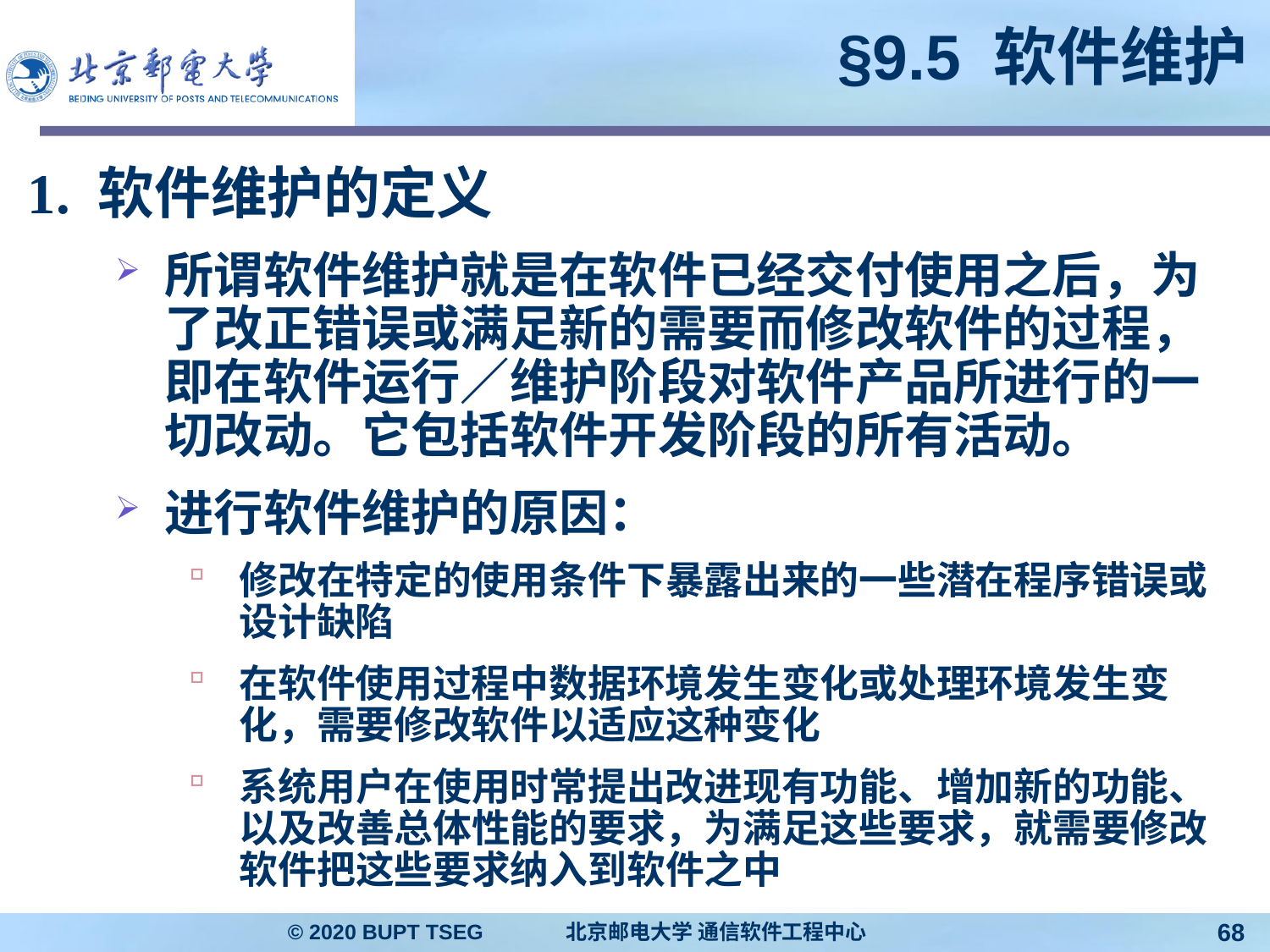

# §9.5 软件维护
1. 软件维护的定义
所谓软件维护就是在软件已经交付使用之后，为了改正错误或满足新的需要而修改软件的过程，即在软件运行∕维护阶段对软件产品所进行的一切改动。它包括软件开发阶段的所有活动。
进行软件维护的原因：
修改在特定的使用条件下暴露出来的一些潜在程序错误或设计缺陷
在软件使用过程中数据环境发生变化或处理环境发生变化，需要修改软件以适应这种变化
系统用户在使用时常提出改进现有功能、增加新的功能、以及改善总体性能的要求，为满足这些要求，就需要修改软件把这些要求纳入到软件之中
© 2020 BUPT TSEG             北京邮电大学 通信软件工程中心